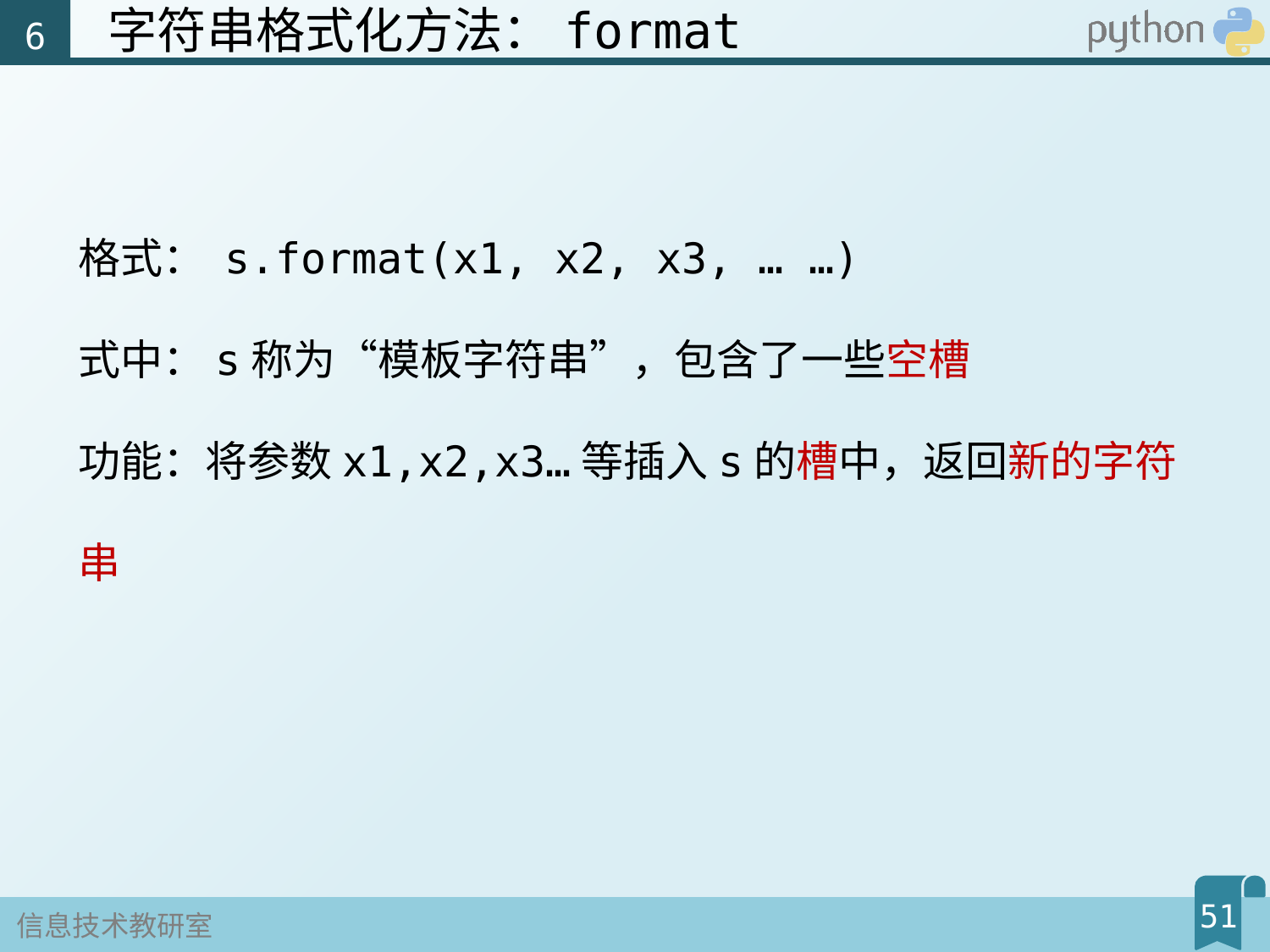

6
# 字符串格式化方法：format
格式： s.format(x1, x2, x3, … …)
式中：s称为“模板字符串”，包含了一些空槽
功能：将参数x1,x2,x3…等插入s的槽中，返回新的字符串

51